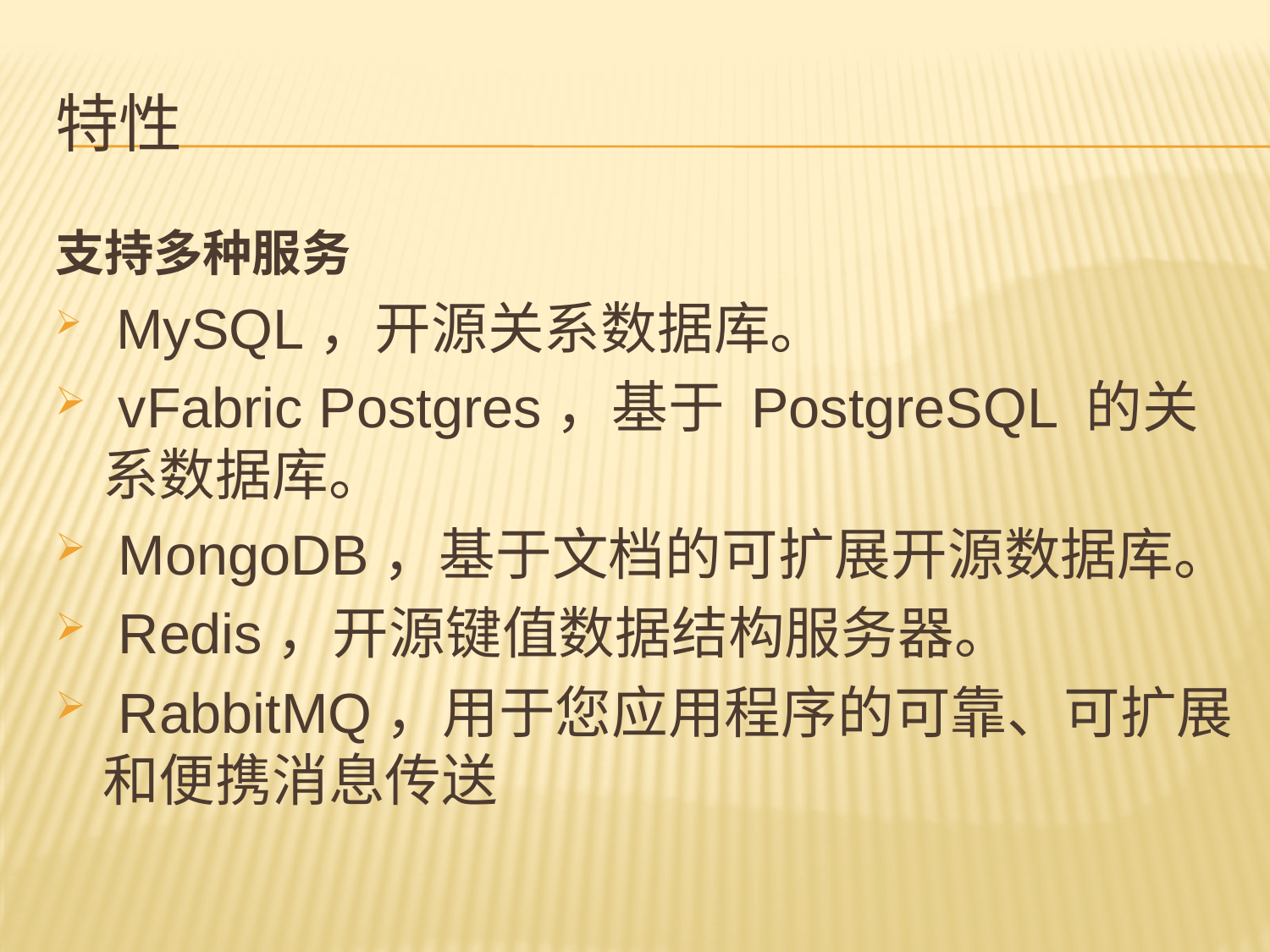

# 特性
支持多种服务
 MySQL，开源关系数据库。
 vFabric Postgres，基于 PostgreSQL 的关系数据库。
 MongoDB，基于文档的可扩展开源数据库。
 Redis，开源键值数据结构服务器。
 RabbitMQ，用于您应用程序的可靠、可扩展和便携消息传送